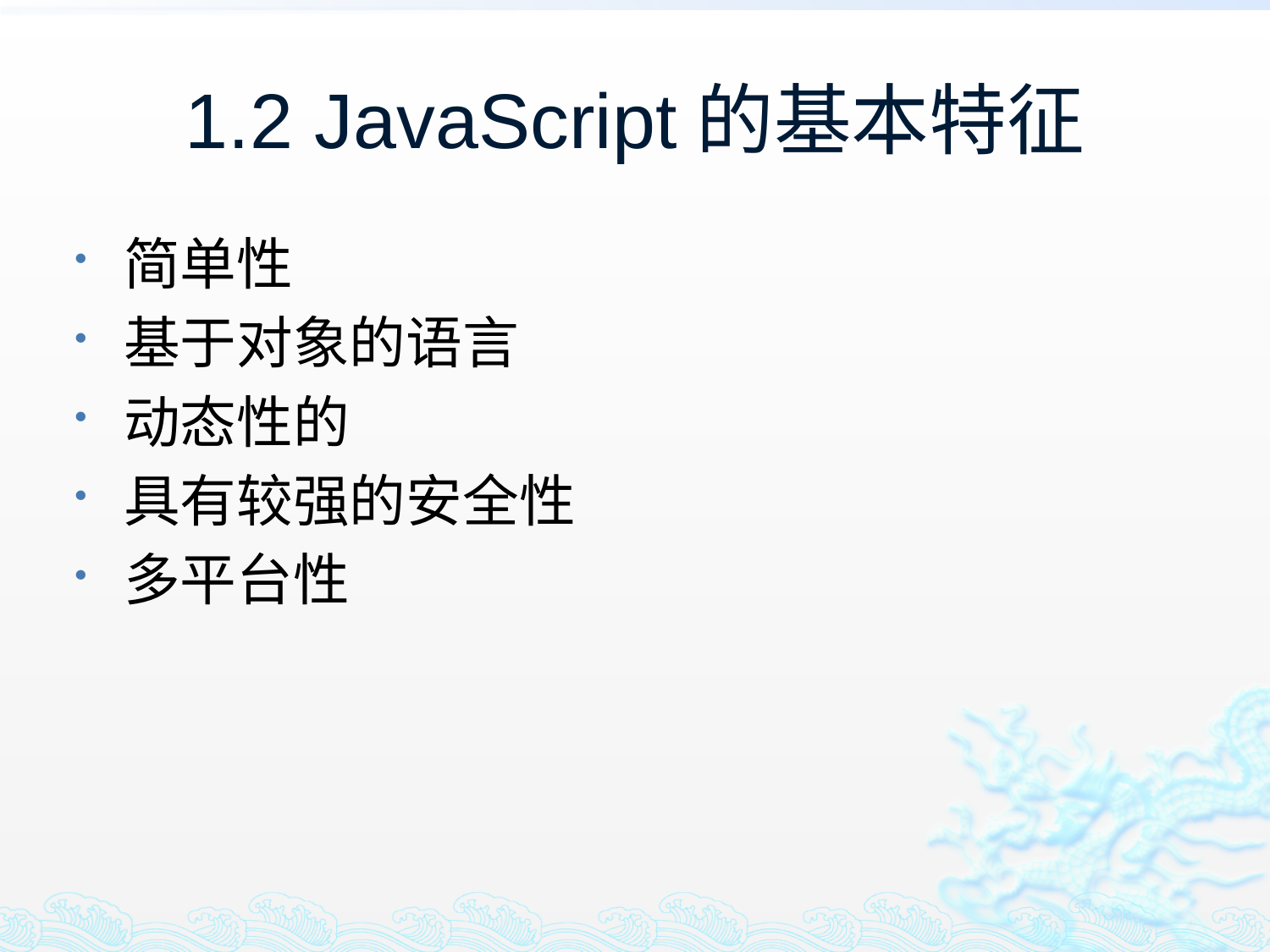

# 1.2 JavaScript的基本特征
简单性
基于对象的语言
动态性的
具有较强的安全性
多平台性